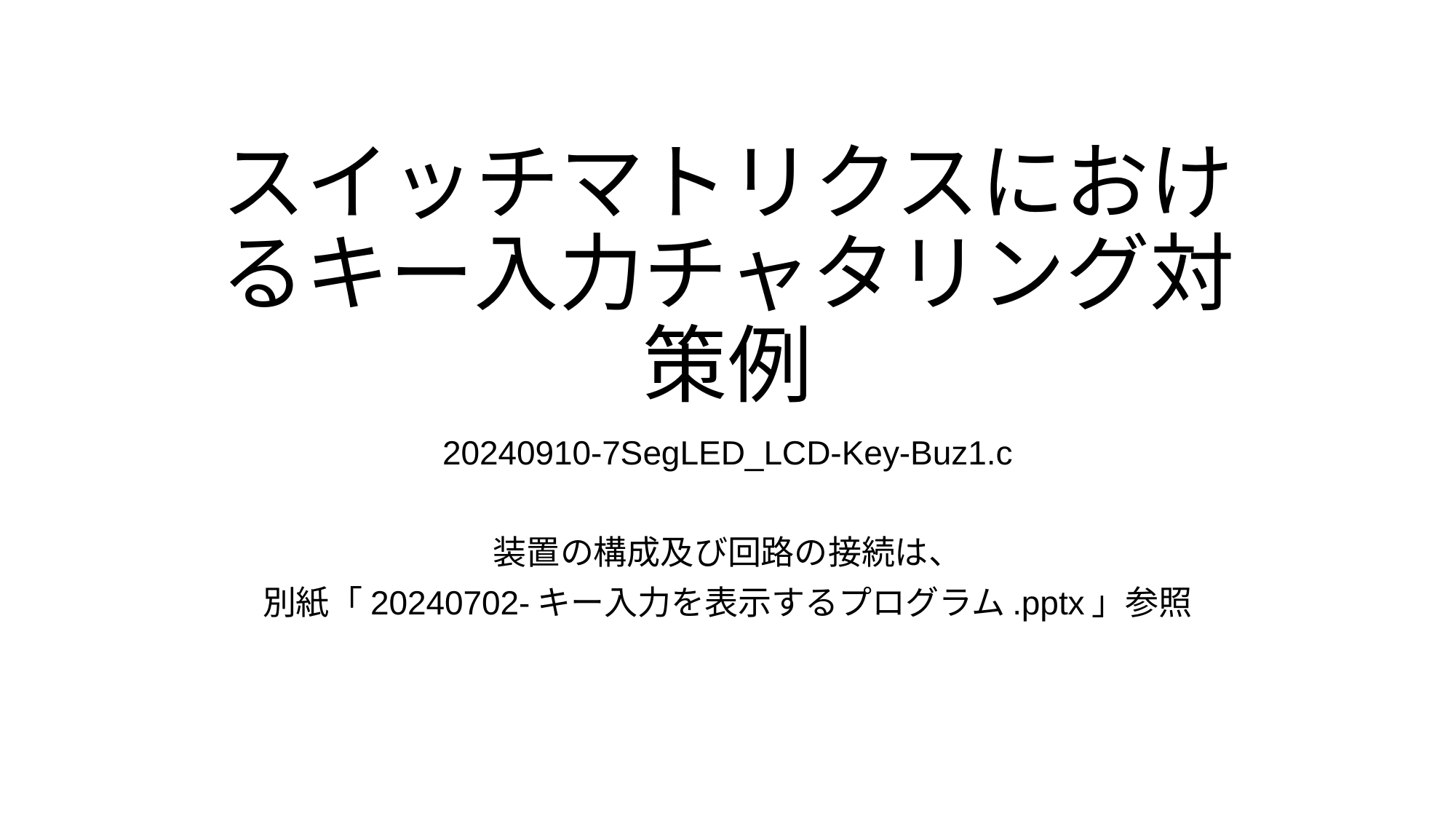

# スイッチマトリクスにおけるキー入力チャタリング対策例
20240910-7SegLED_LCD-Key-Buz1.c

装置の構成及び回路の接続は、
別紙「20240702-キー入力を表示するプログラム.pptx」参照